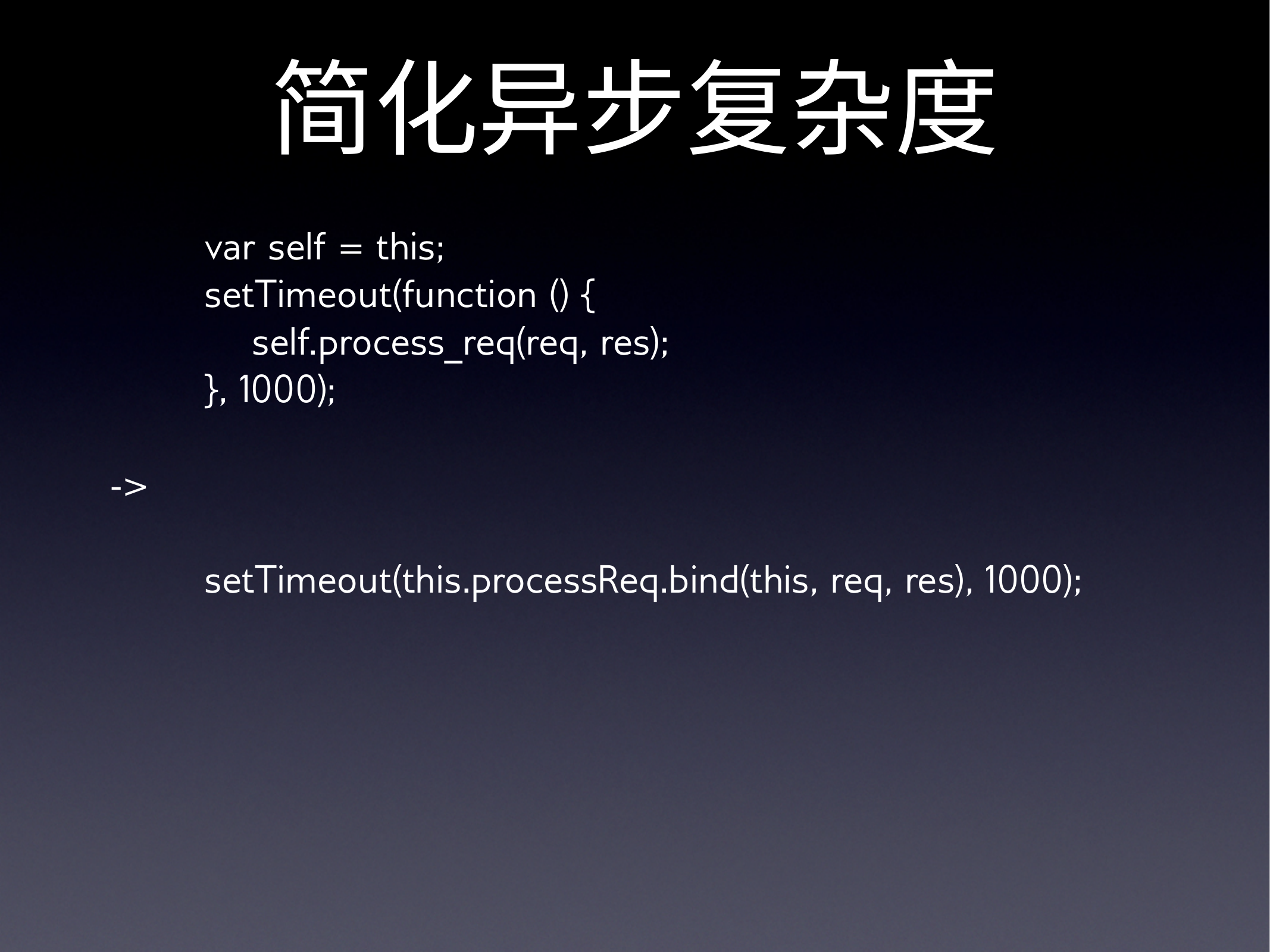

# 简化异步复杂度
        var self = this;
        setTimeout(function () {
            self.process_req(req, res);
        }, 1000);
->

        setTimeout(this.processReq.bind(this, req, res), 1000);